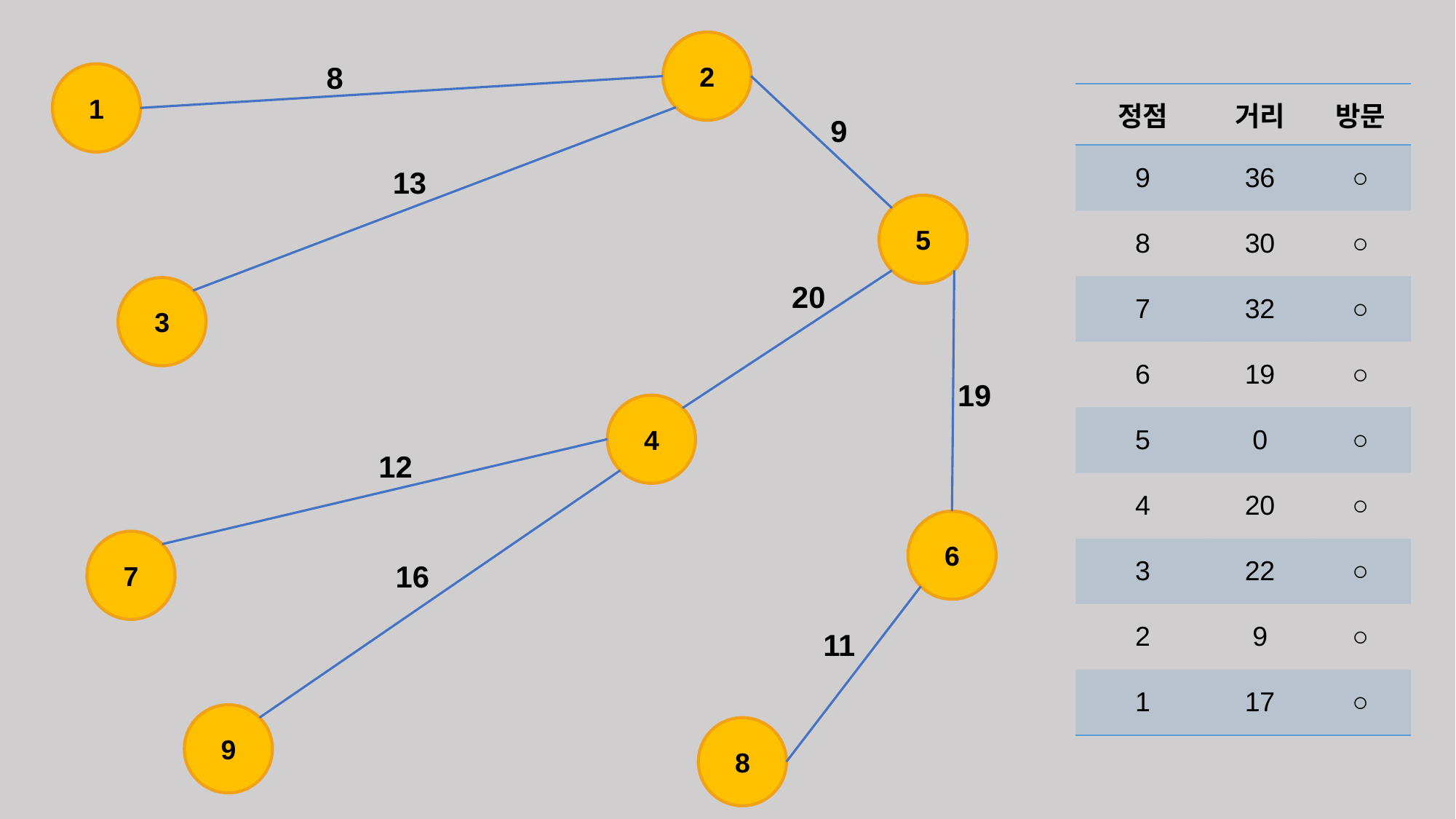

2
8
1
| 정점 | 거리 | 방문 |
| --- | --- | --- |
| 9 | 36 | ○ |
| 8 | 30 | ○ |
| 7 | 32 | ○ |
| 6 | 19 | ○ |
| 5 | 0 | ○ |
| 4 | 20 | ○ |
| 3 | 22 | ○ |
| 2 | 9 | ○ |
| 1 | 17 | ○ |
9
13
5
20
3
19
4
12
6
7
16
11
9
8